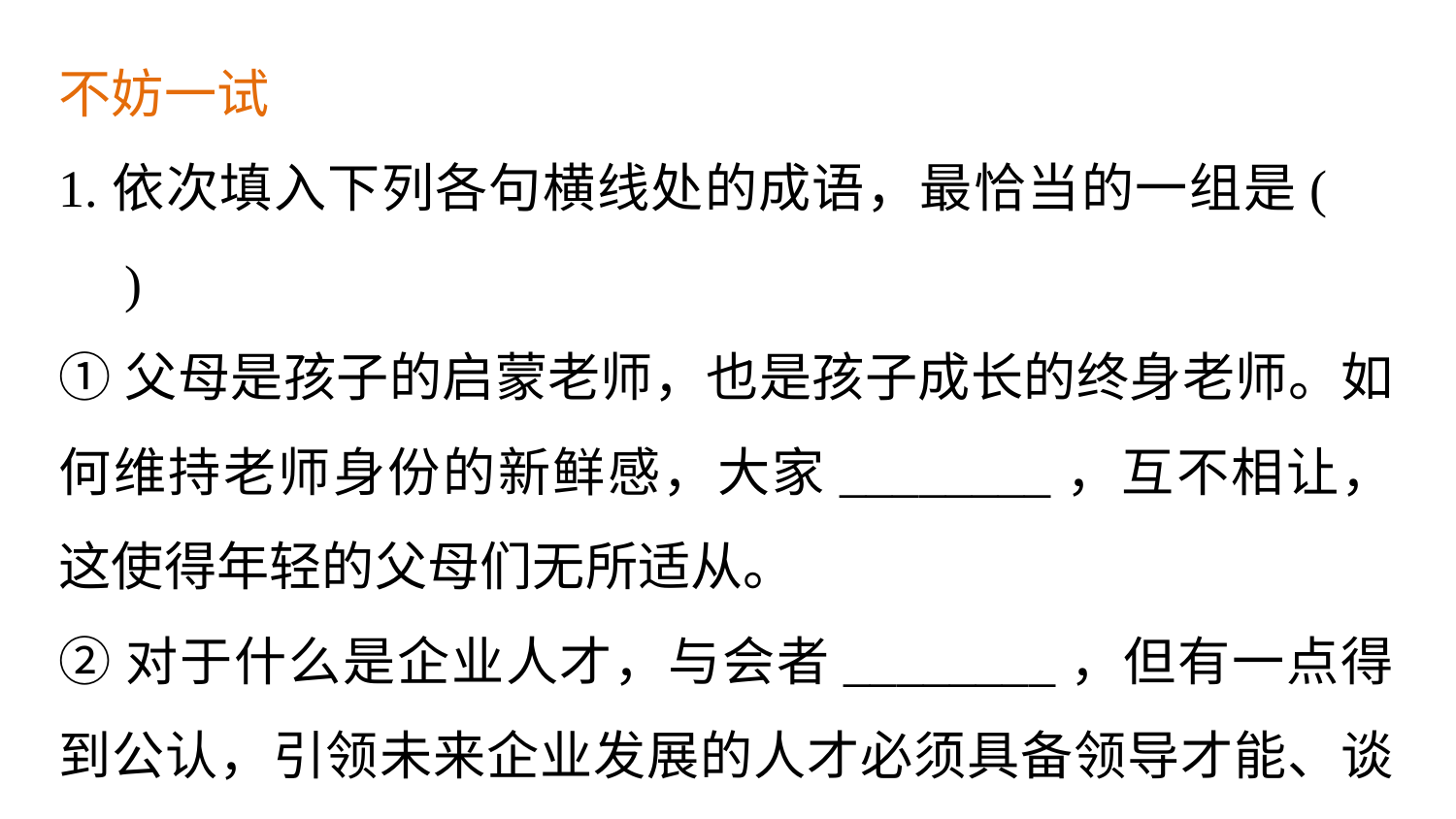

不妨一试
1.依次填入下列各句横线处的成语，最恰当的一组是(　　)
①父母是孩子的启蒙老师，也是孩子成长的终身老师。如何维持老师身份的新鲜感，大家________，互不相让，这使得年轻的父母们无所适从。
②对于什么是企业人才，与会者________，但有一点得到公认，引领未来企业发展的人才必须具备领导才能、谈判能力和全球思维三大能力。